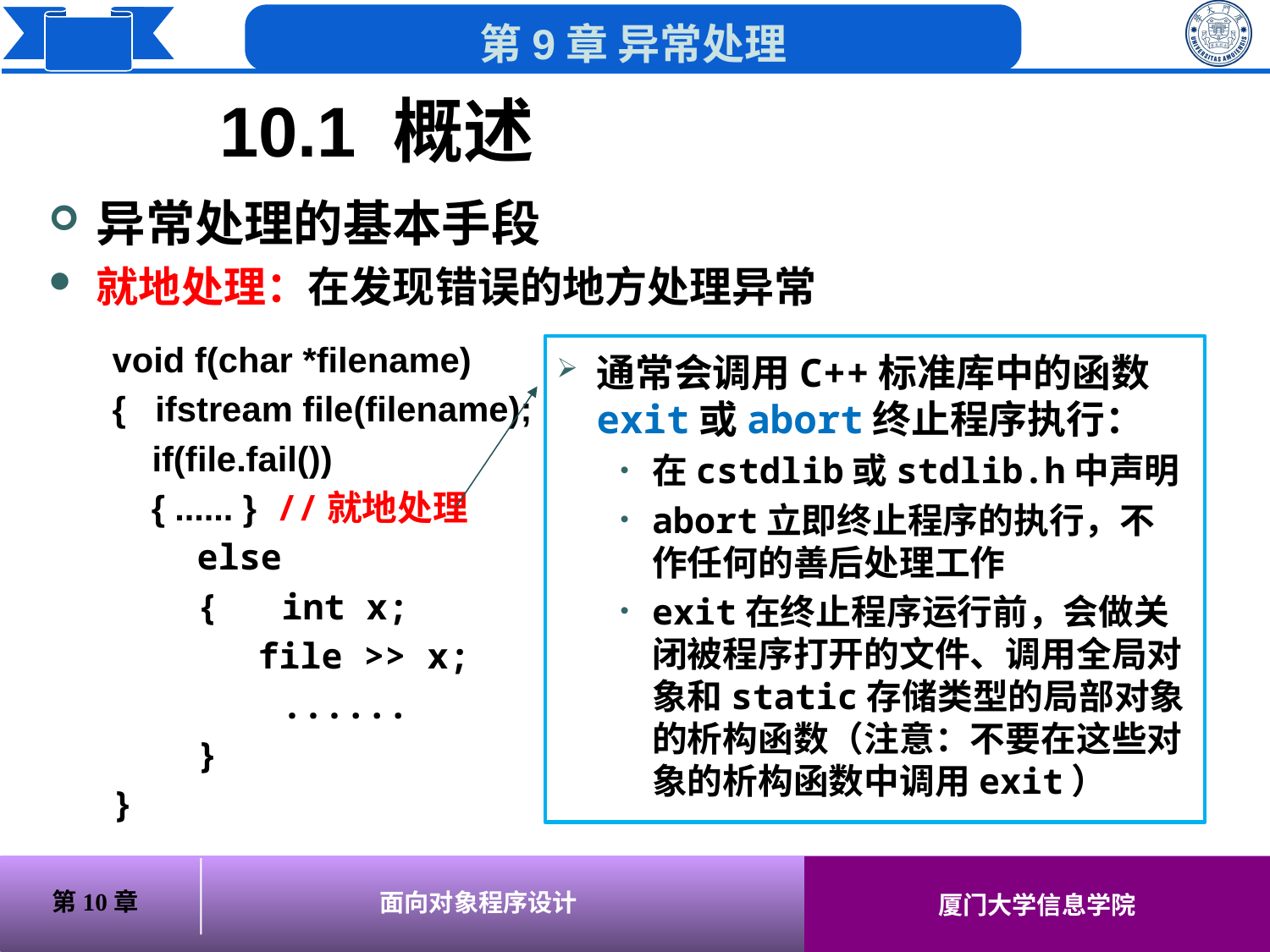

10.1 概述
异常处理的基本手段
就地处理：在发现错误的地方处理异常

void f(char *filename)
{   ifstream file(filename);
	if(file.fail())
    { ...... }  //就地处理
    else
    {   int x;
	     file >> x;
        ......
    }
}

通常会调用C++标准库中的函数exit或abort终止程序执行：
在cstdlib或stdlib.h中声明
abort立即终止程序的执行，不作任何的善后处理工作
exit在终止程序运行前，会做关闭被程序打开的文件、调用全局对象和static存储类型的局部对象的析构函数（注意：不要在这些对象的析构函数中调用exit）

5